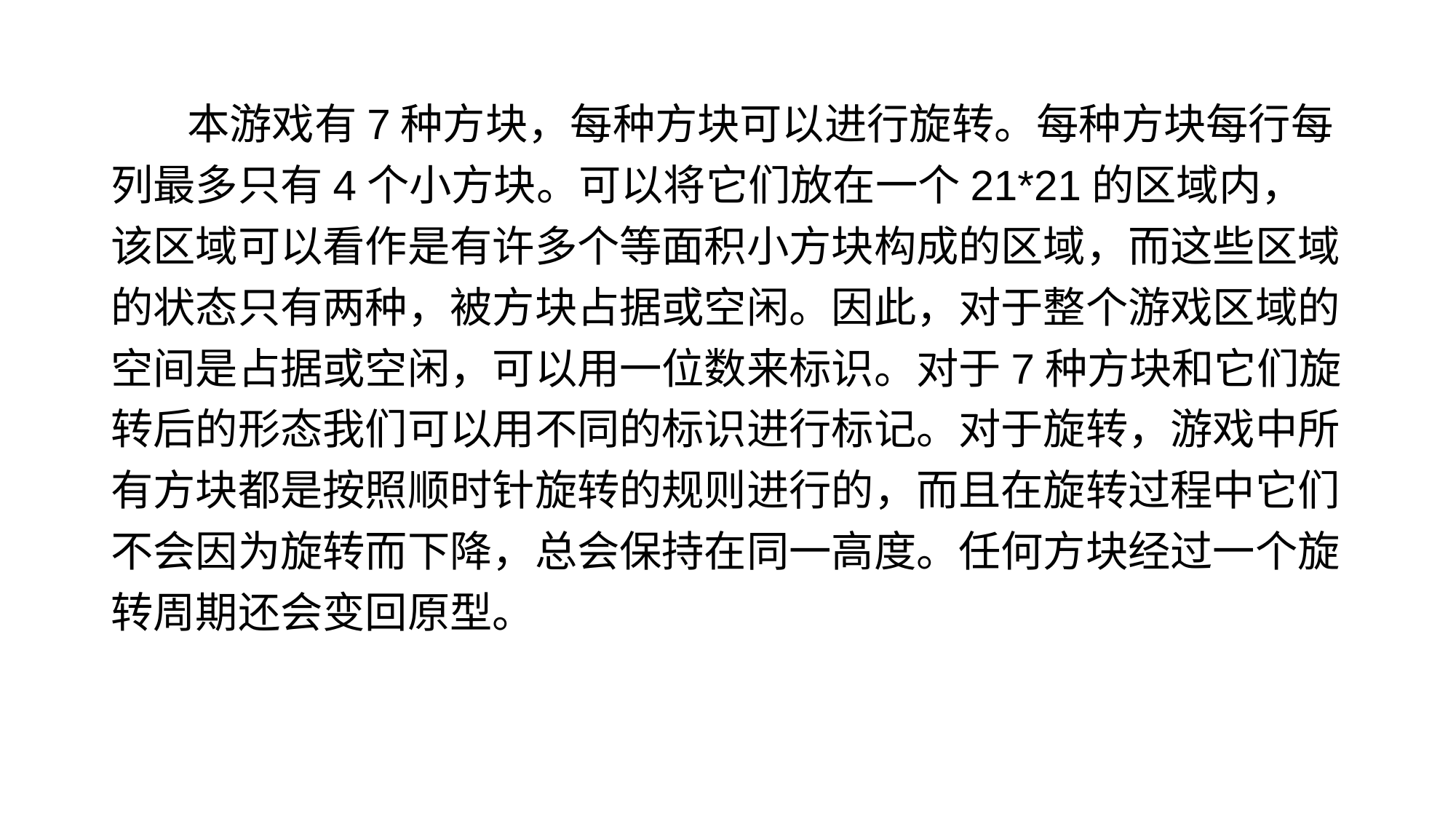

本游戏有7种方块，每种方块可以进行旋转。每种方块每行每列最多只有4个小方块。可以将它们放在一个21*21的区域内，该区域可以看作是有许多个等面积小方块构成的区域，而这些区域的状态只有两种，被方块占据或空闲。因此，对于整个游戏区域的空间是占据或空闲，可以用一位数来标识。对于7种方块和它们旋转后的形态我们可以用不同的标识进行标记。对于旋转，游戏中所有方块都是按照顺时针旋转的规则进行的，而且在旋转过程中它们不会因为旋转而下降，总会保持在同一高度。任何方块经过一个旋转周期还会变回原型。